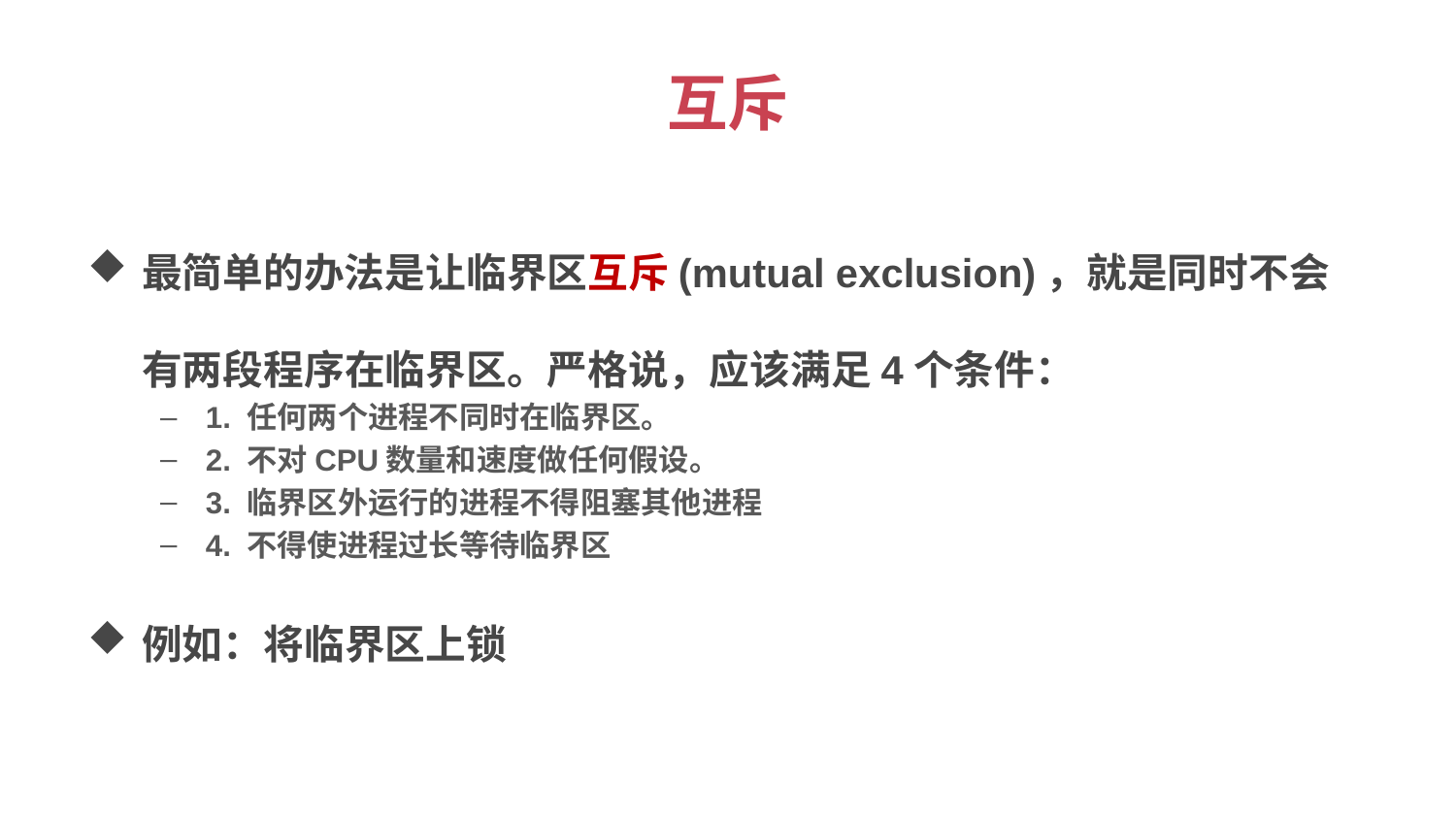

# 互斥
最简单的办法是让临界区互斥(mutual exclusion)，就是同时不会有两段程序在临界区。严格说，应该满足4个条件：
1. 任何两个进程不同时在临界区。
2. 不对CPU数量和速度做任何假设。
3. 临界区外运行的进程不得阻塞其他进程
4. 不得使进程过长等待临界区
例如：将临界区上锁